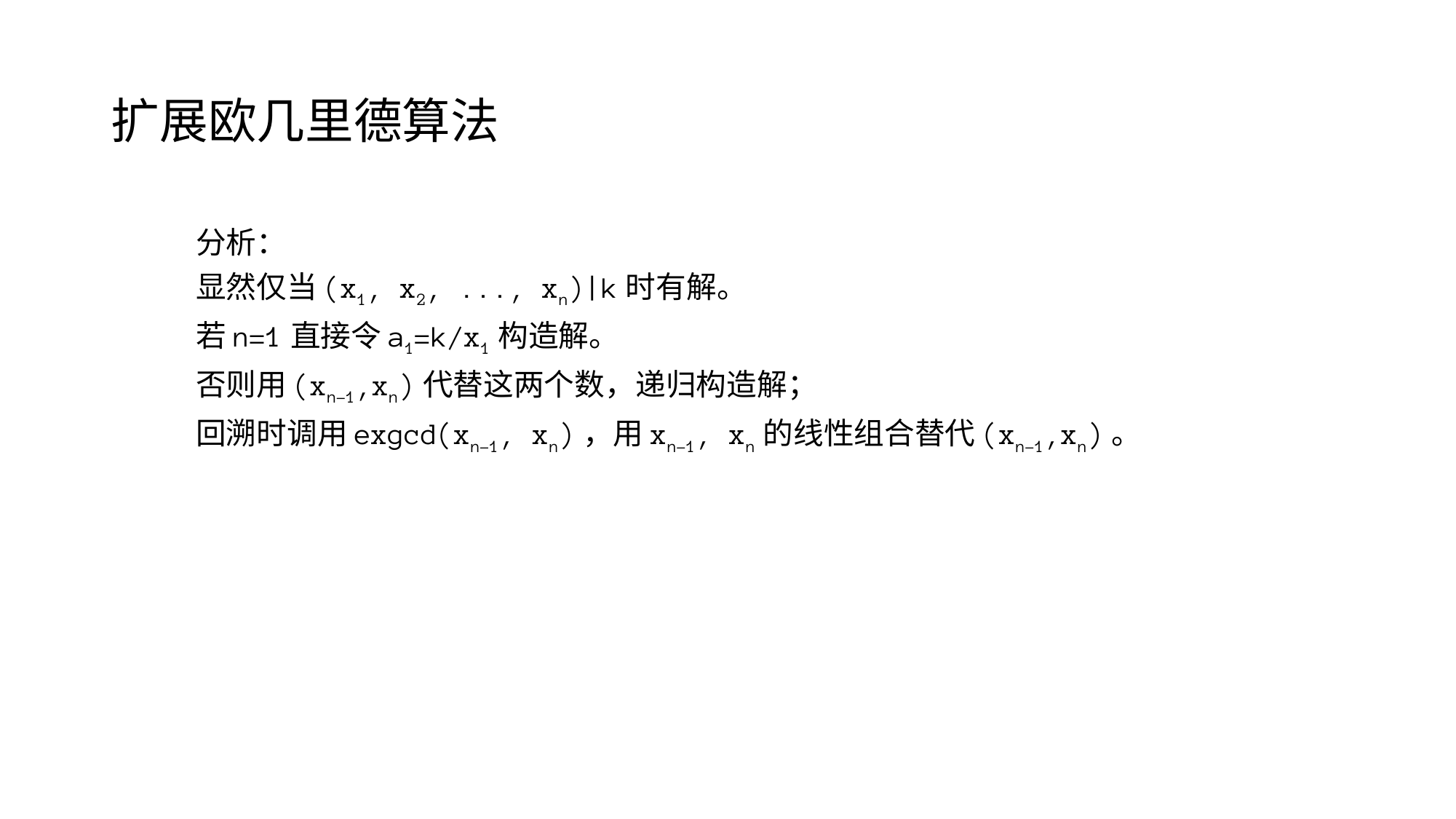

# 扩展欧几里德算法
分析：
显然仅当(x1, x2, ..., xn)|k时有解。
若n=1直接令a1=k/x1构造解。
否则用(xn-1,xn)代替这两个数，递归构造解；
回溯时调用exgcd(xn-1, xn)，用xn-1, xn的线性组合替代(xn-1,xn)。